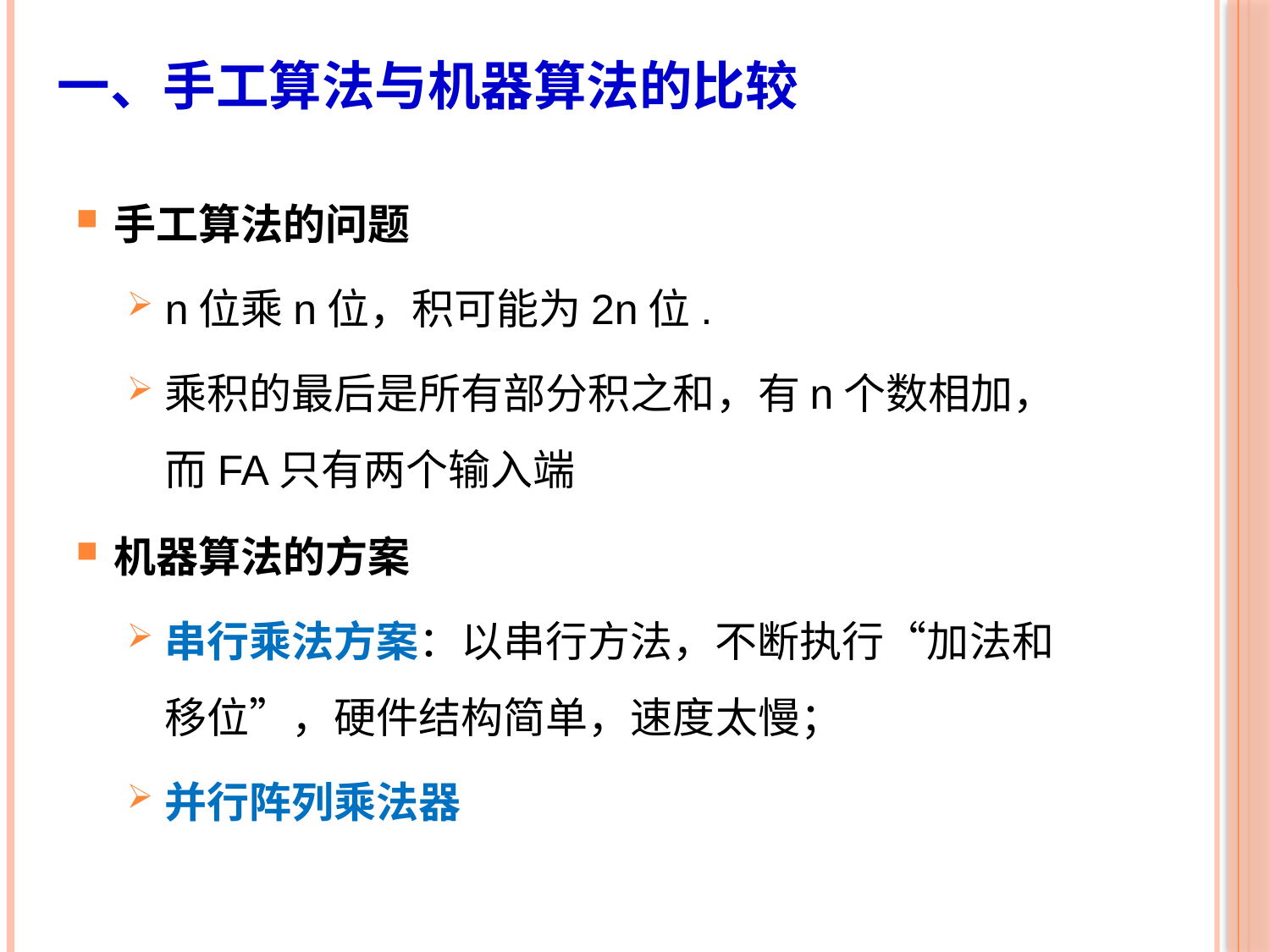

# 一、手工算法与机器算法的比较
手工算法的问题
n位乘n位，积可能为2n位.
乘积的最后是所有部分积之和，有n个数相加，而FA只有两个输入端
机器算法的方案
串行乘法方案：以串行方法，不断执行“加法和移位”，硬件结构简单，速度太慢；
并行阵列乘法器